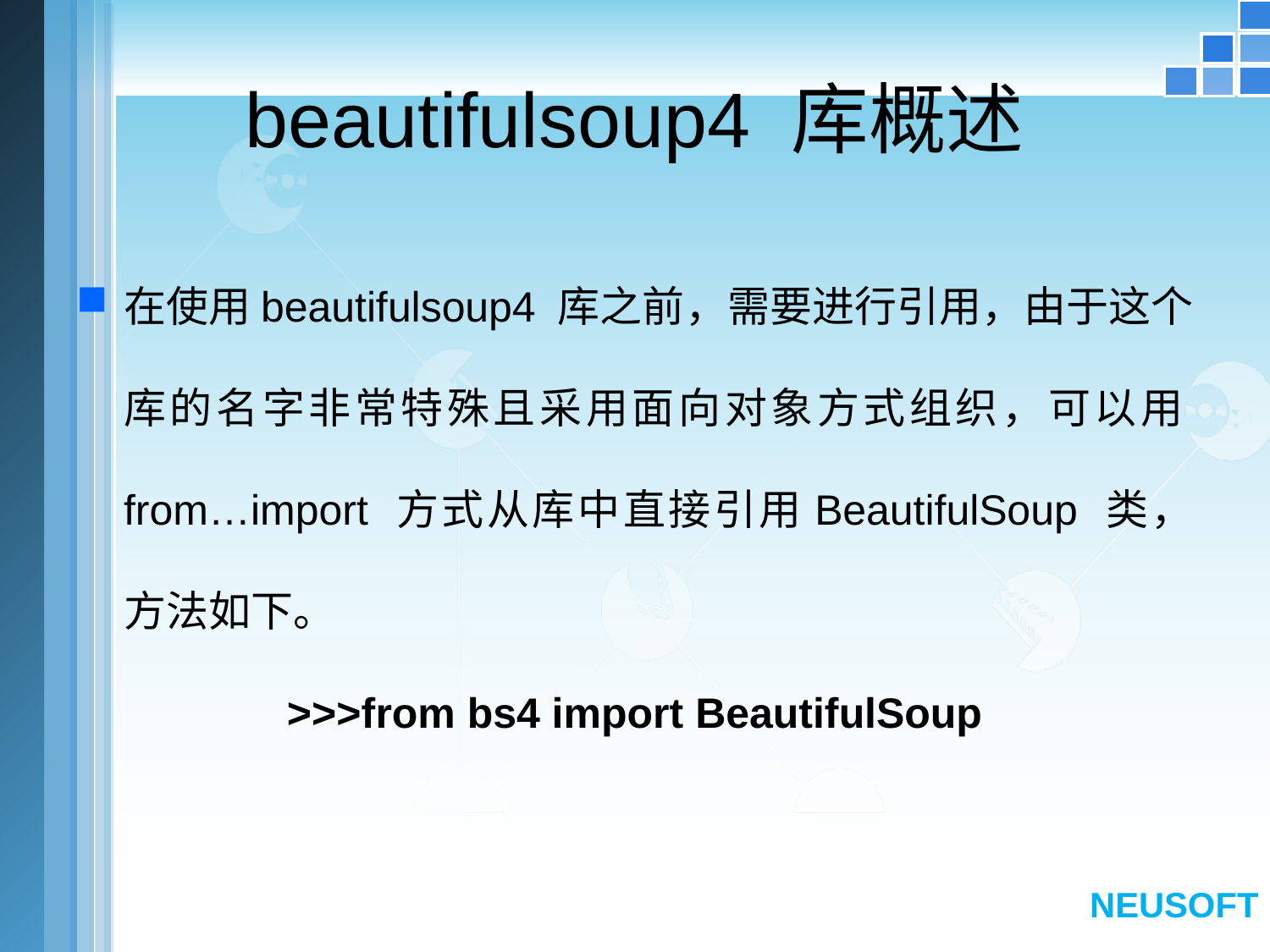

# beautifulsoup4 库概述
在使用beautifulsoup4 库之前，需要进行引用，由于这个库的名字非常特殊且采用面向对象方式组织，可以用from…import 方式从库中直接引用BeautifulSoup 类，方法如下。
>>>from bs4 import BeautifulSoup